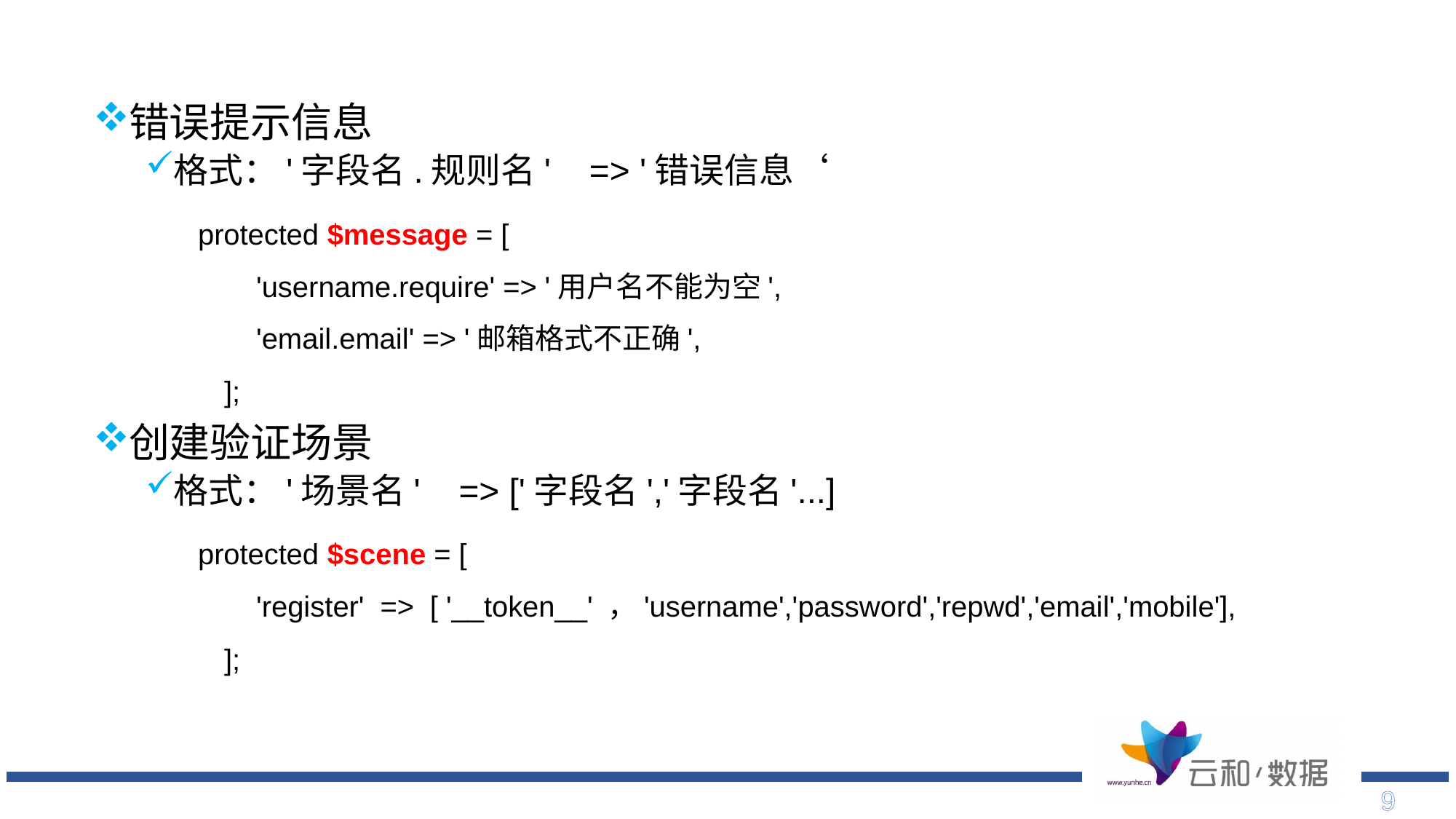

错误提示信息
格式：'字段名.规则名'    => '错误信息‘
protected $message = [
    'username.require' => '用户名不能为空',
    'email.email' => '邮箱格式不正确',
];
创建验证场景
格式：'场景名'    => ['字段名','字段名'...]
protected $scene = [
    'register'  =>  [ '__token__' ，'username','password','repwd','email','mobile'],
];